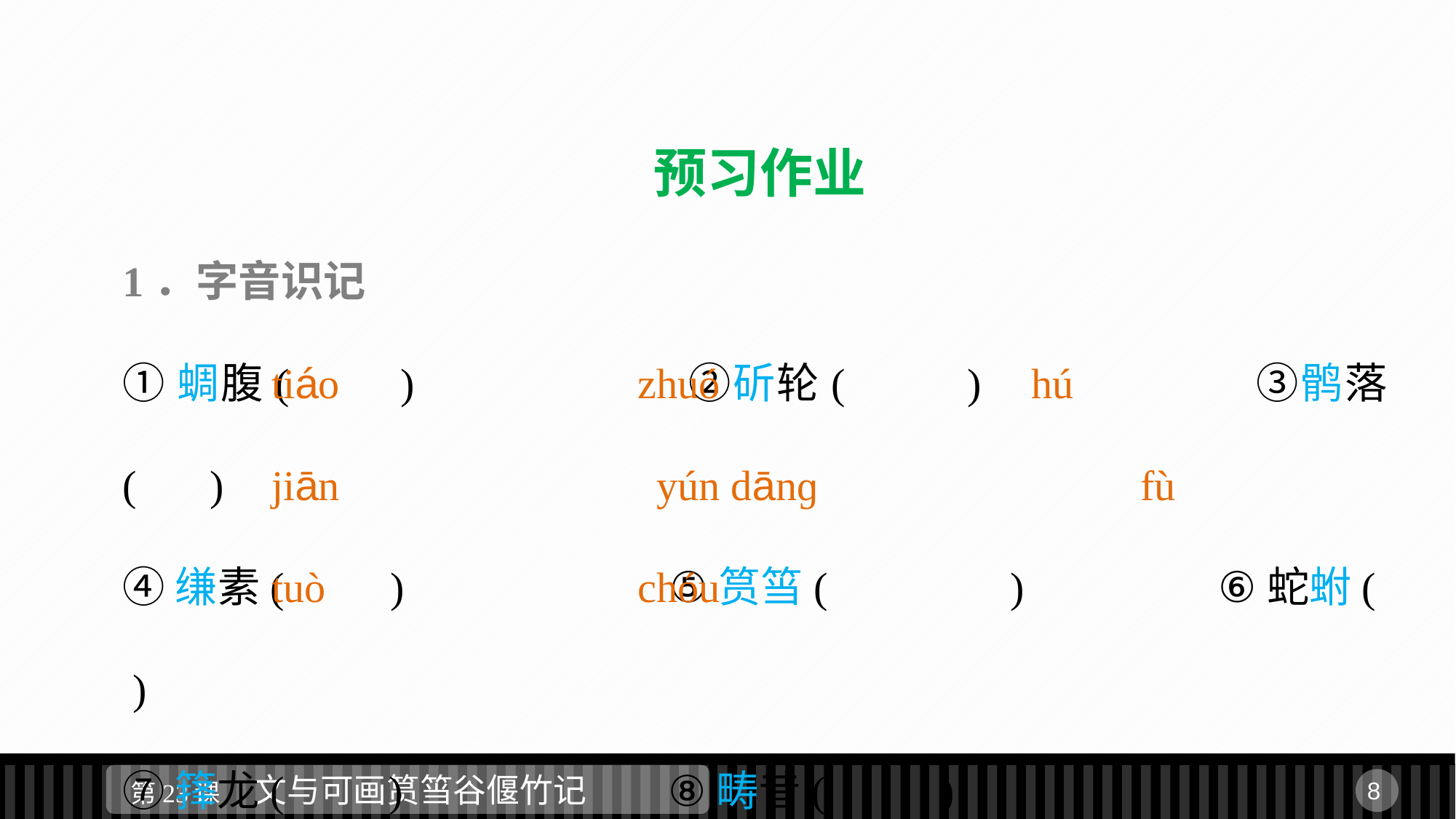

预习作业
1．字音识记
①蜩腹(　　)　　		②斫轮(　 　)　　		③鹘落( 　)
④缣素(　　)    			⑤筼筜(　        　)    		⑥蛇蚹(    )
⑦箨龙(　　)    			⑧畴昔(　　 )
tiáo　	       zhuó　		          hú
jiān　		     yún dānɡ　		          fù
tuò　	       chóu